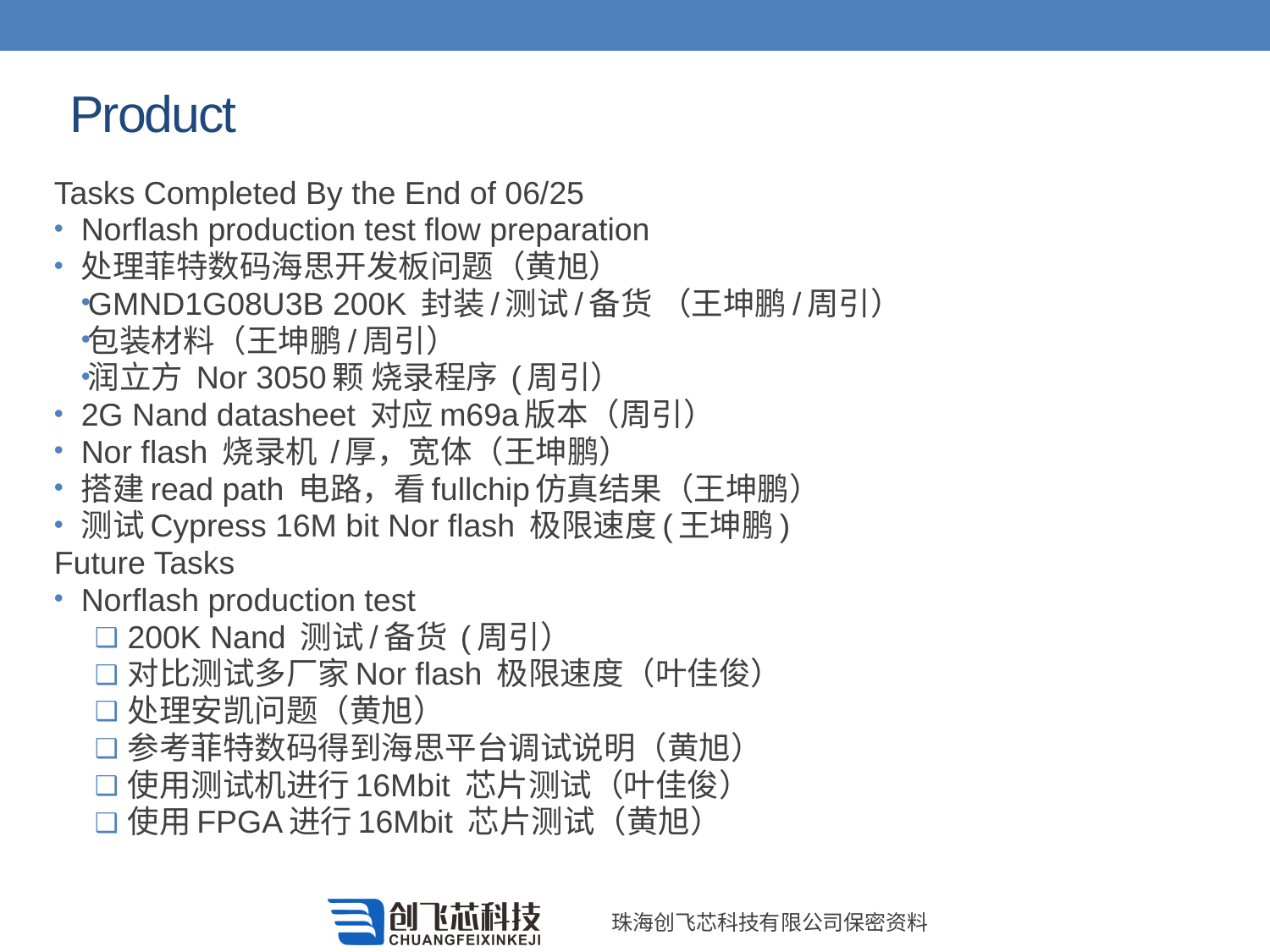

# Product
Tasks Completed By the End of 06/25
Norflash production test flow preparation
处理菲特数码海思开发板问题（黄旭）
GMND1G08U3B 200K 封装/测试/备货 （王坤鹏/周引）
包装材料（王坤鹏/周引）
润立方 Nor 3050颗 烧录程序 (周引）
2G Nand datasheet 对应m69a版本（周引）
Nor flash 烧录机 /厚，宽体（王坤鹏）
搭建read path 电路，看fullchip仿真结果（王坤鹏）
测试Cypress 16M bit Nor flash 极限速度(王坤鹏)
Future Tasks
Norflash production test
200K Nand 测试/备货 (周引）
对比测试多厂家Nor flash 极限速度（叶佳俊）
处理安凯问题（黄旭）
参考菲特数码得到海思平台调试说明（黄旭）
使用测试机进行16Mbit 芯片测试（叶佳俊）
使用FPGA进行16Mbit 芯片测试（黄旭）